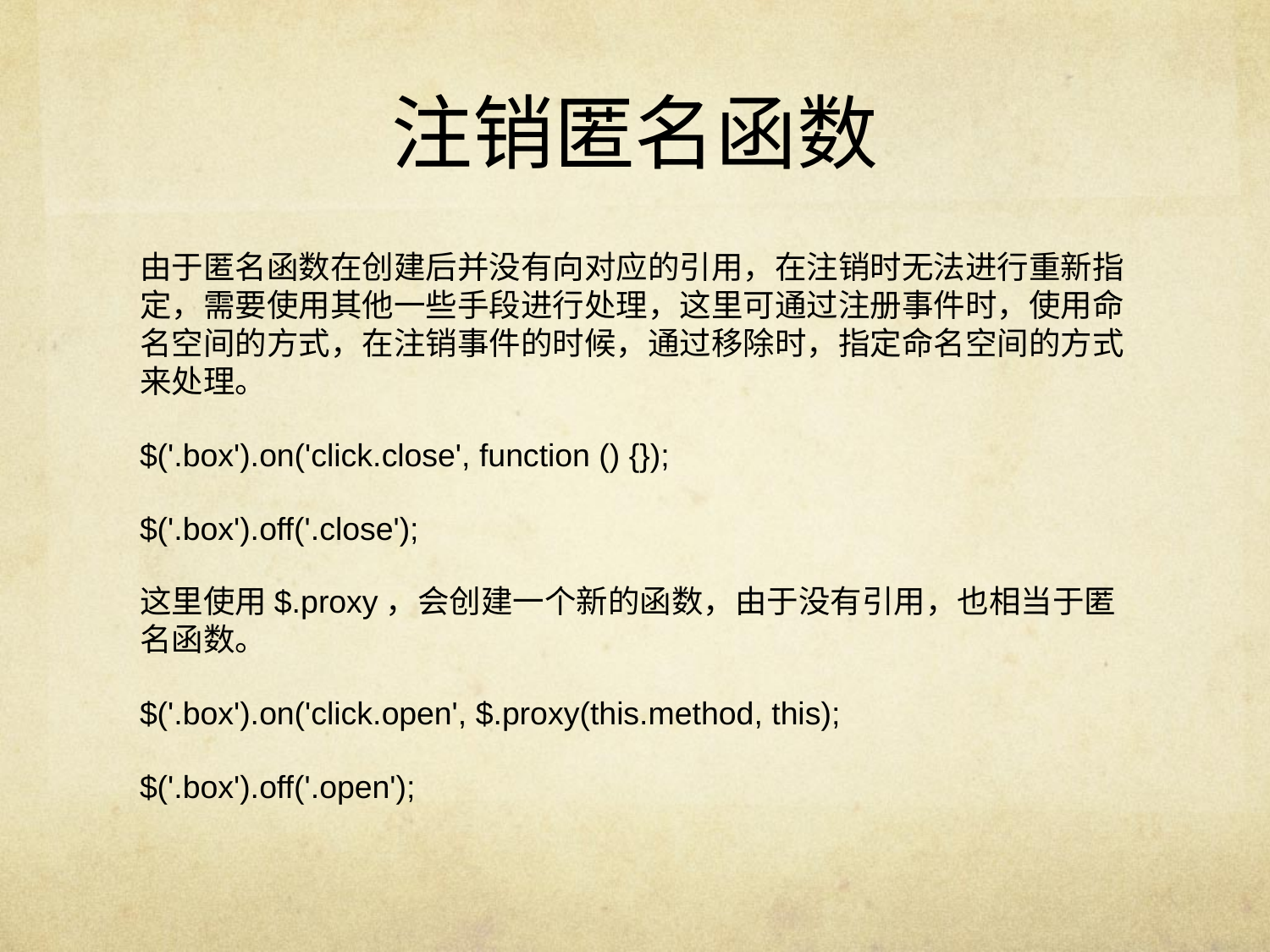

# 注销匿名函数
由于匿名函数在创建后并没有向对应的引用，在注销时无法进行重新指定，需要使用其他一些手段进行处理，这里可通过注册事件时，使用命名空间的方式，在注销事件的时候，通过移除时，指定命名空间的方式来处理。
$('.box').on('click.close', function () {});
$('.box').off('.close');
这里使用$.proxy，会创建一个新的函数，由于没有引用，也相当于匿名函数。
$('.box').on('click.open', $.proxy(this.method, this);
$('.box').off('.open');